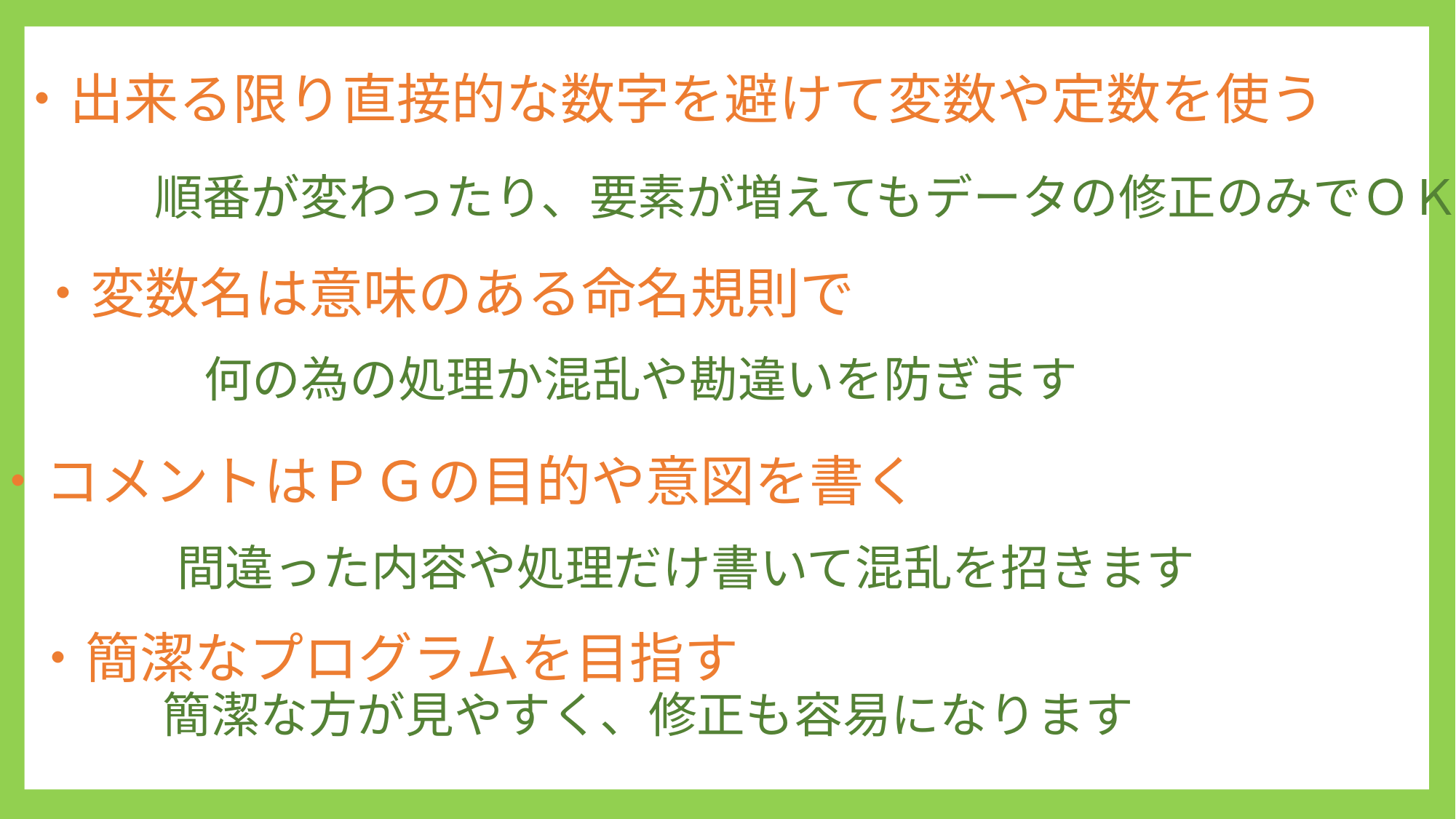

・出来る限り直接的な数字を避けて変数や定数を使う
順番が変わったり、要素が増えてもデータの修正のみでＯＫ
・変数名は意味のある命名規則で
何の為の処理か混乱や勘違いを防ぎます
・コメントはＰＧの目的や意図を書く
間違った内容や処理だけ書いて混乱を招きます
・簡潔なプログラムを目指す
簡潔な方が見やすく、修正も容易になります